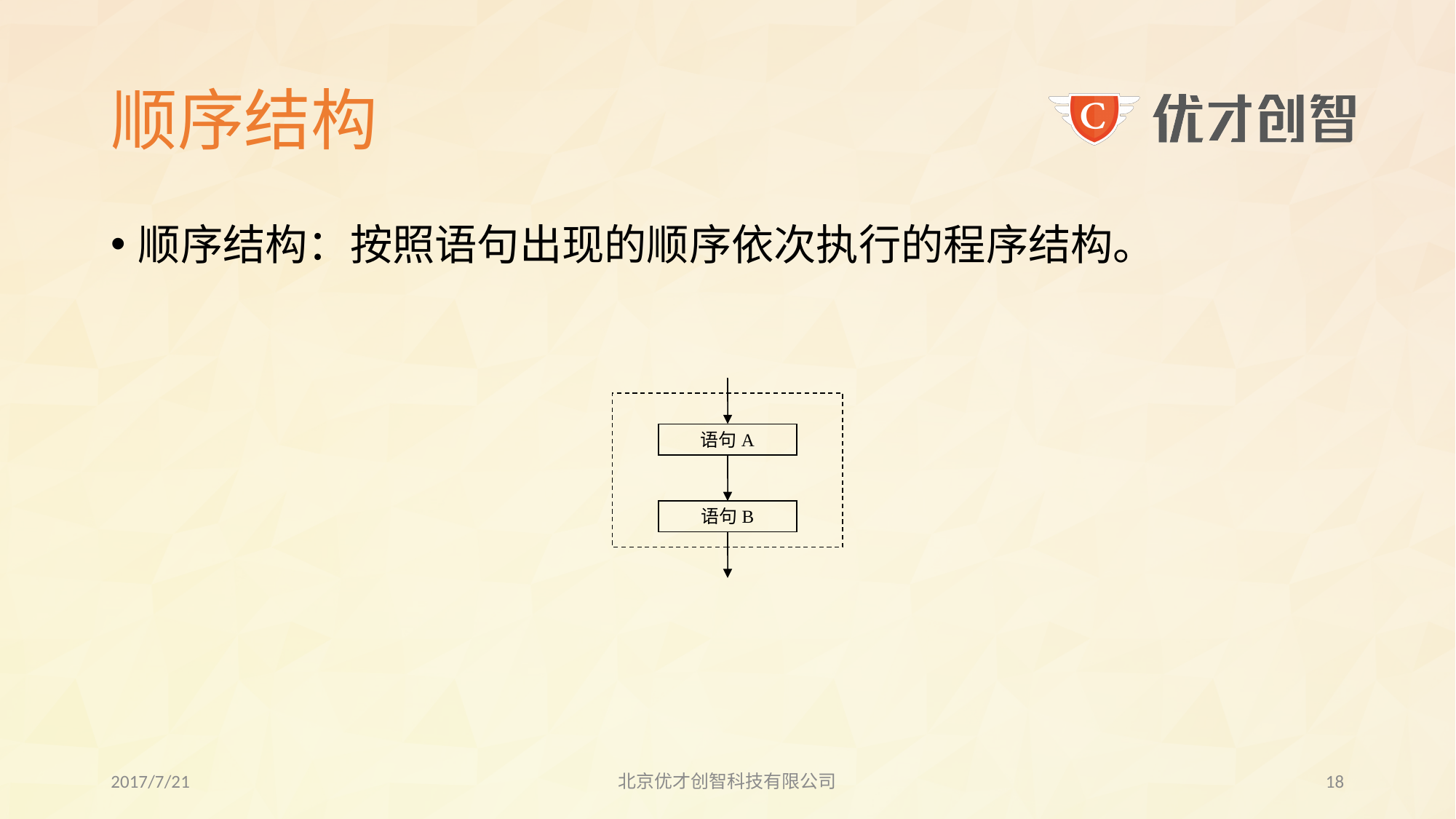

# 顺序结构
顺序结构：按照语句出现的顺序依次执行的程序结构。

语句A

语句B

2017/7/21
北京优才创智科技有限公司
18